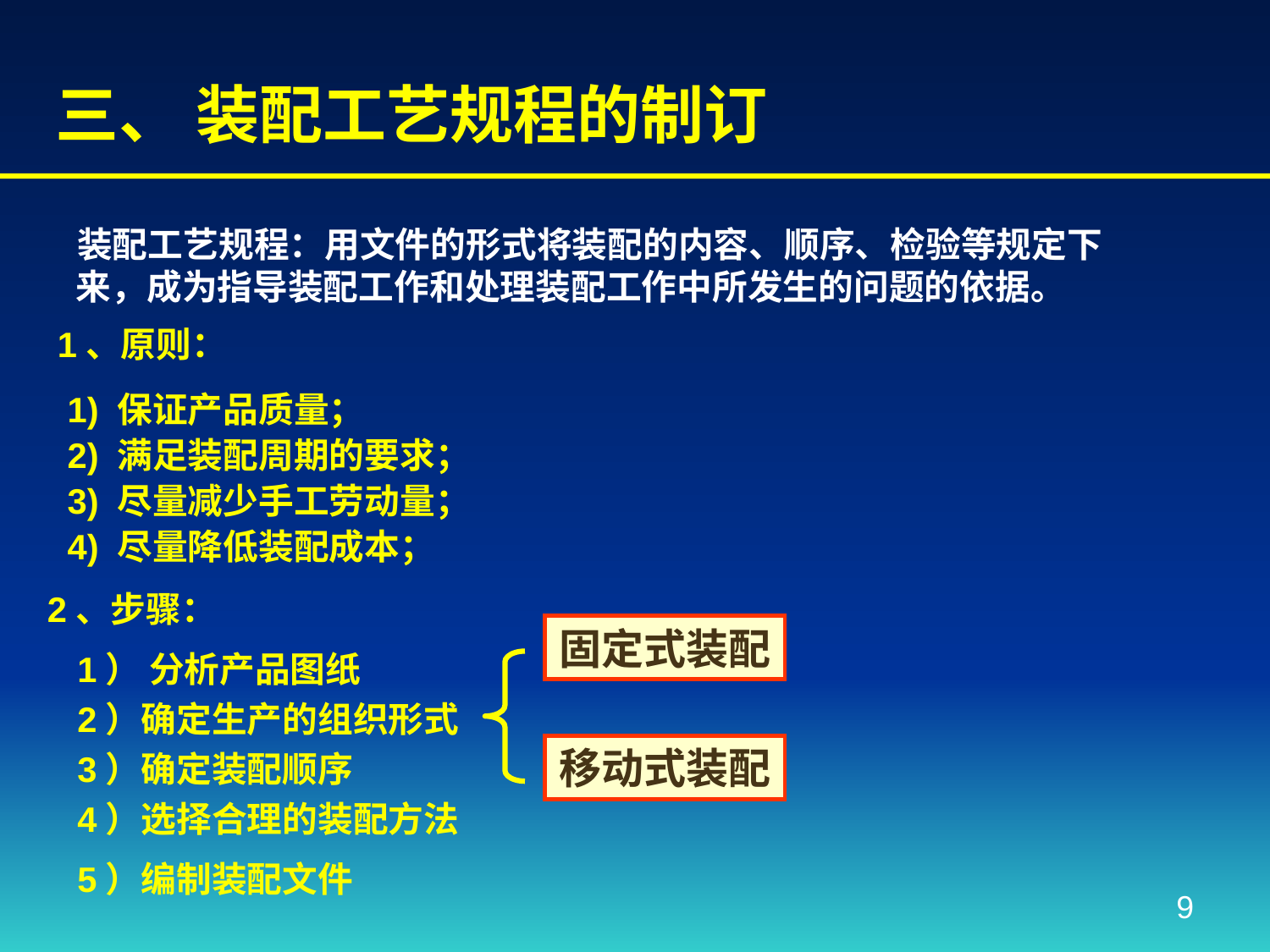

# 三、 装配工艺规程的制订
       装配工艺规程：用文件的形式将装配的内容、顺序、检验等规定下来，成为指导装配工作和处理装配工作中所发生的问题的依据。
1、原则：
1) 保证产品质量；
2) 满足装配周期的要求；
3) 尽量减少手工劳动量；
4) 尽量降低装配成本；
2、步骤：
固定式装配
1） 分析产品图纸

2）确定生产的组织形式
移动式装配
3）确定装配顺序
4）选择合理的装配方法
5）编制装配文件
9